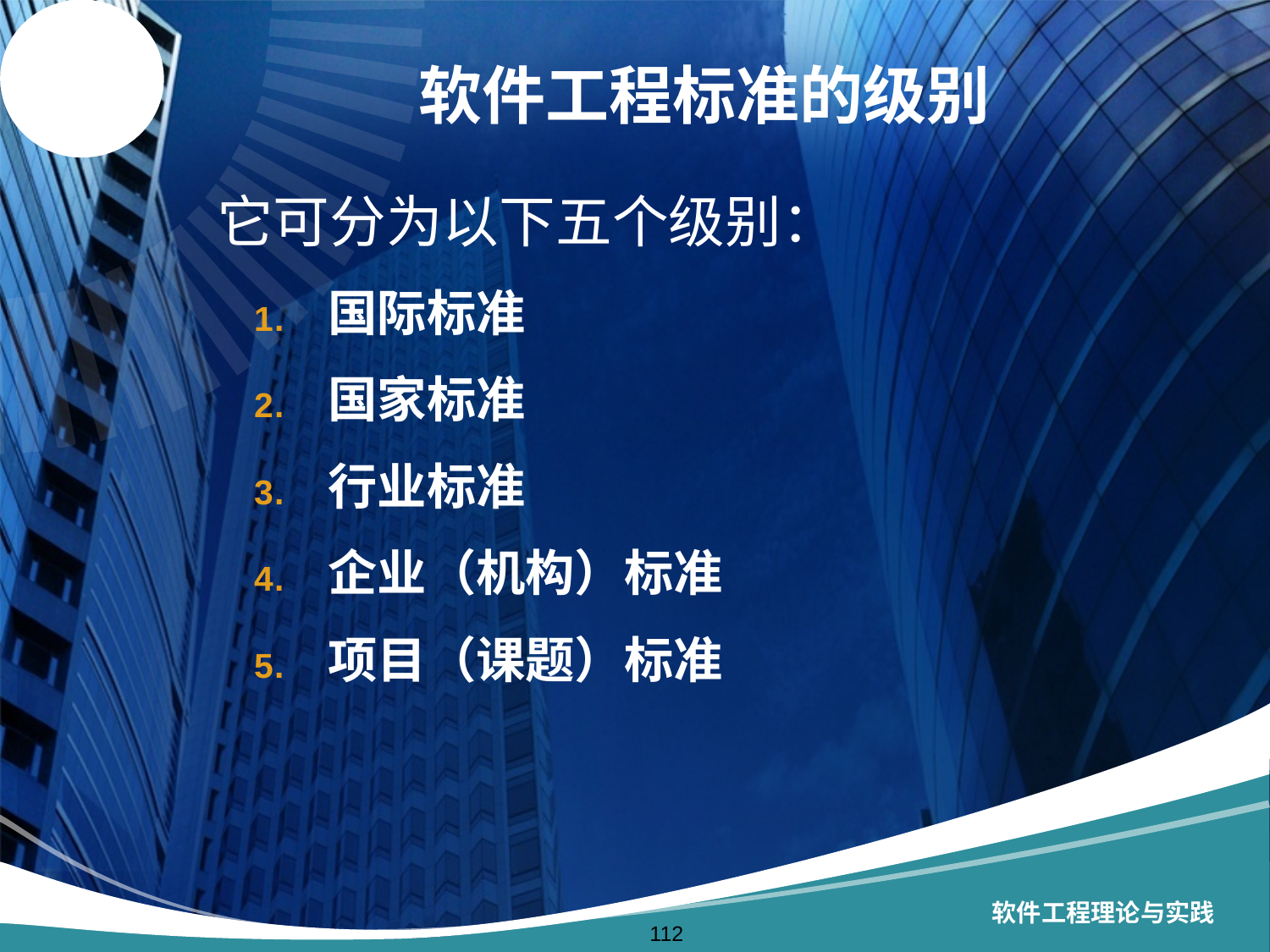

# 软件工程标准的级别
 它可分为以下五个级别：
国际标准
国家标准
行业标准
企业（机构）标准
项目（课题）标准
软件工程理论与实践
112